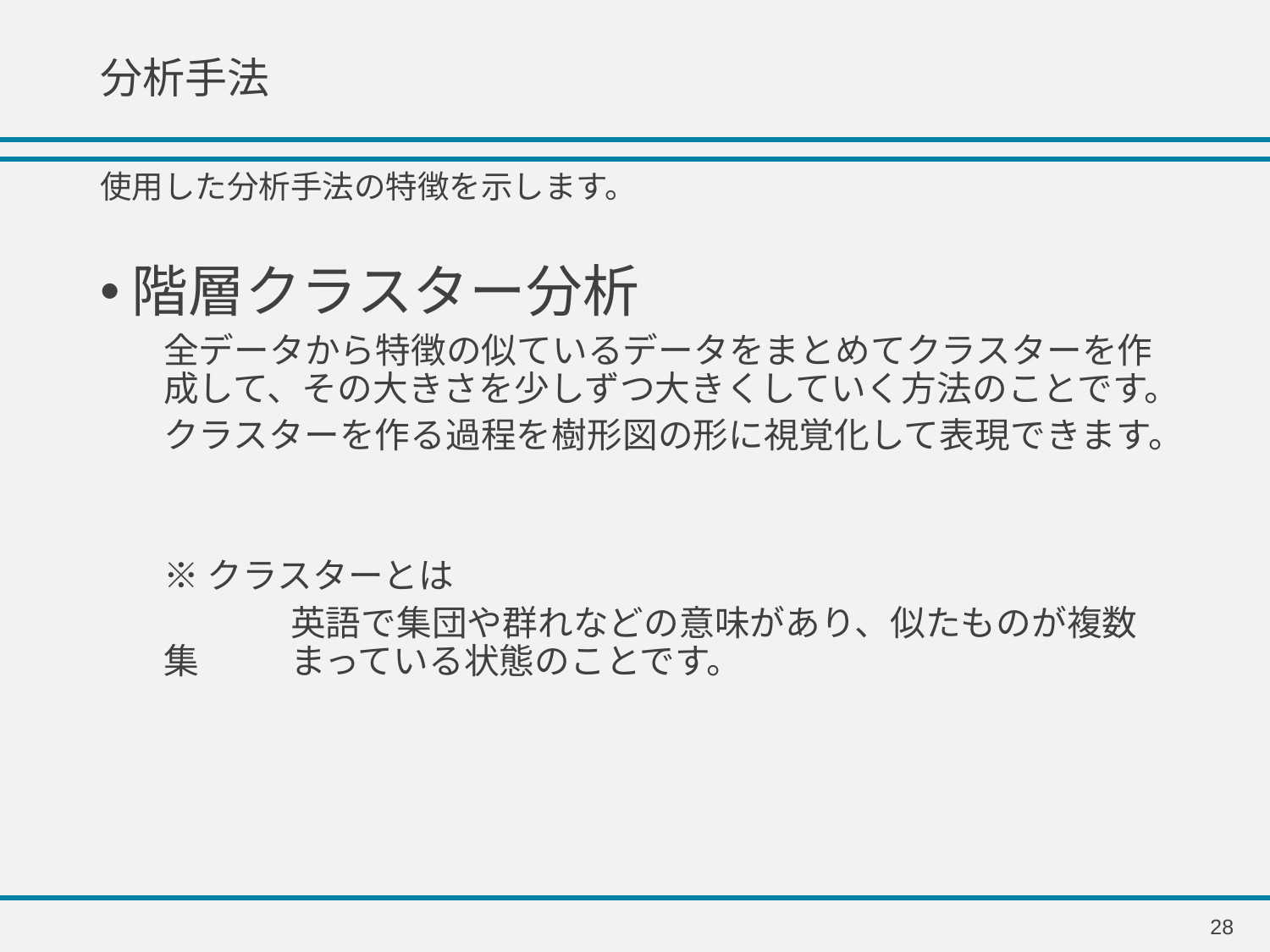

# 分析手法
使用した分析手法の特徴を示します。
階層クラスター分析
全データから特徴の似ているデータをまとめてクラスターを作成して、その大きさを少しずつ大きくしていく方法のことです。
クラスターを作る過程を樹形図の形に視覚化して表現できます。

※クラスターとは
	英語で集団や群れなどの意味があり、似たものが複数集	まっている状態のことです。
28